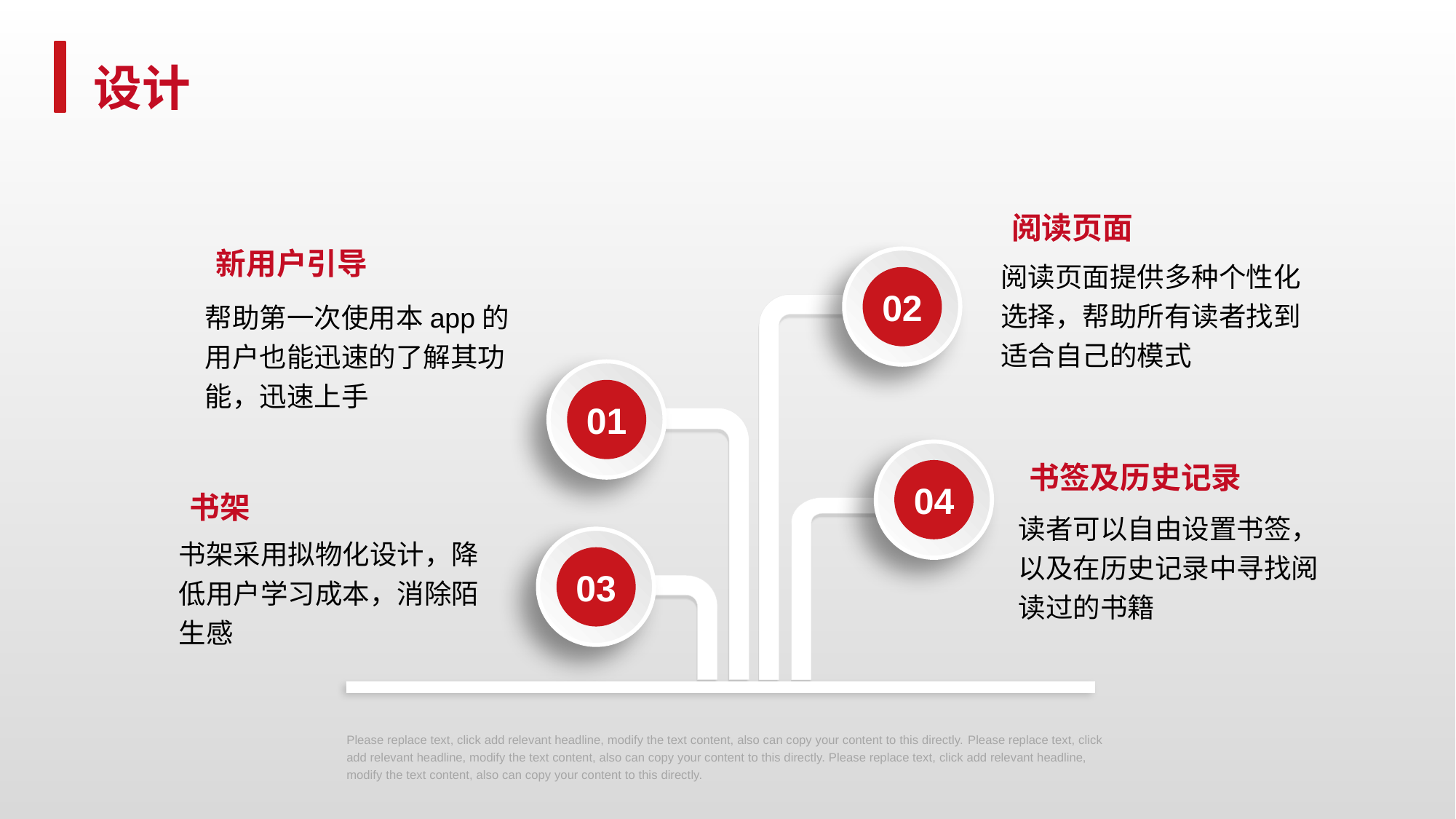

设计
阅读页面
新用户引导

02
阅读页面提供多种个性化选择，帮助所有读者找到适合自己的模式
帮助第一次使用本app的用户也能迅速的了解其功能，迅速上手

01

04
书签及历史记录
 书架

读者可以自由设置书签，以及在历史记录中寻找阅读过的书籍

03
书架采用拟物化设计，降低用户学习成本，消除陌生感

Please replace text, click add relevant headline, modify the text content, also can copy your content to this directly. Please replace text, click add relevant headline, modify the text content, also can copy your content to this directly. Please replace text, click add relevant headline, modify the text content, also can copy your content to this directly.